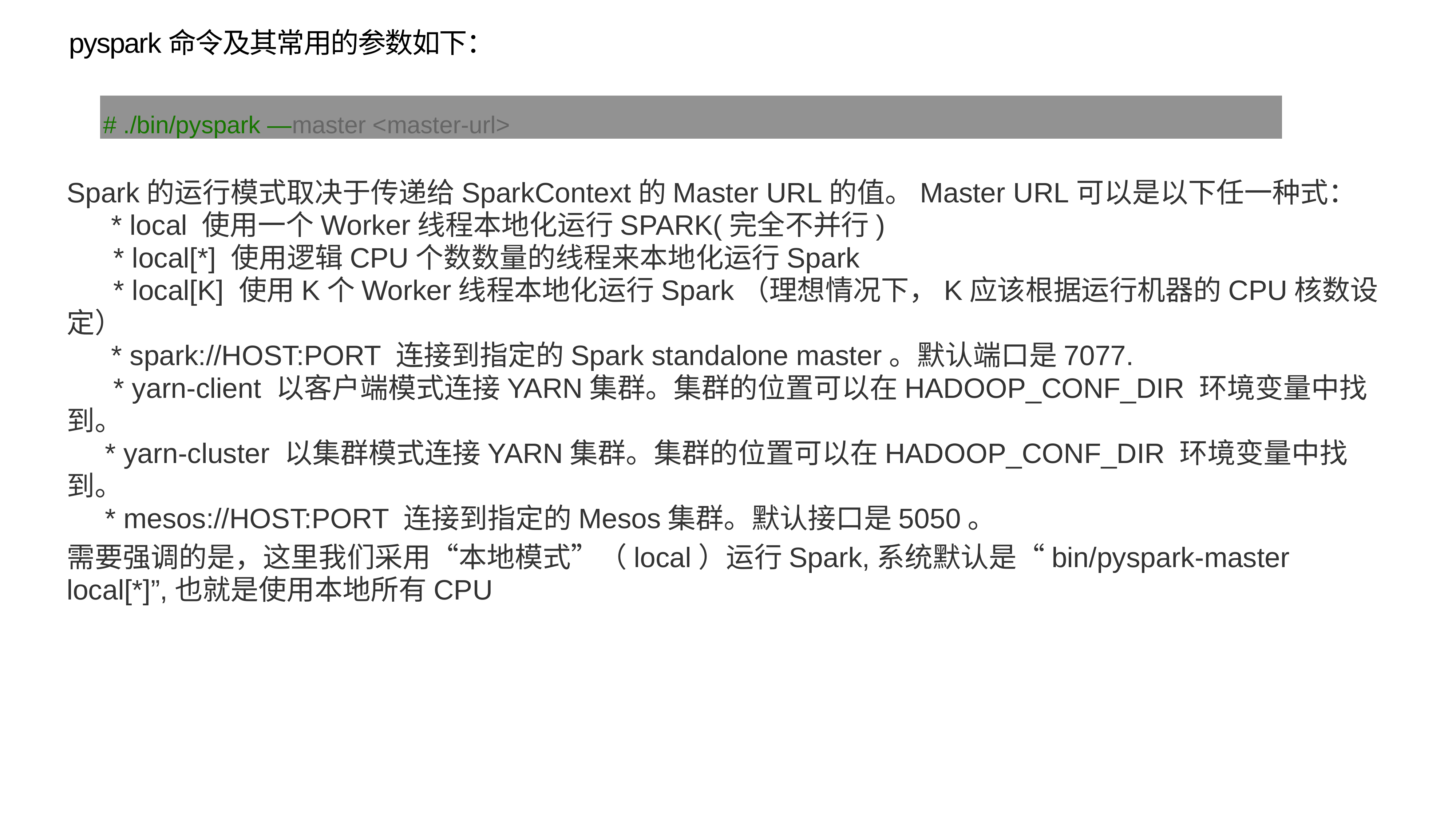

pyspark命令及其常用的参数如下：
# ./bin/pyspark —master <master-url>

Spark的运行模式取决于传递给SparkContext的Master URL的值。Master URL可以是以下任一种式：
      * local 使用一个Worker线程本地化运行SPARK(完全不并行)
      * local[*] 使用逻辑CPU个数数量的线程来本地化运行Spark
      * local[K] 使用K个Worker线程本地化运行Spark（理想情况下，K应该根据运行机器的CPU核数设定）
      * spark://HOST:PORT 连接到指定的Spark standalone master。默认端口是7077.
      * yarn-client 以客户端模式连接YARN集群。集群的位置可以在HADOOP_CONF_DIR 环境变量中找   到。
     * yarn-cluster 以集群模式连接YARN集群。集群的位置可以在HADOOP_CONF_DIR 环境变量中找到。
     * mesos://HOST:PORT 连接到指定的Mesos集群。默认接口是5050。
需要强调的是，这里我们采用“本地模式”（local）运行Spark,系统默认是“bin/pyspark-master local[*]”,也就是使用本地所有CPU